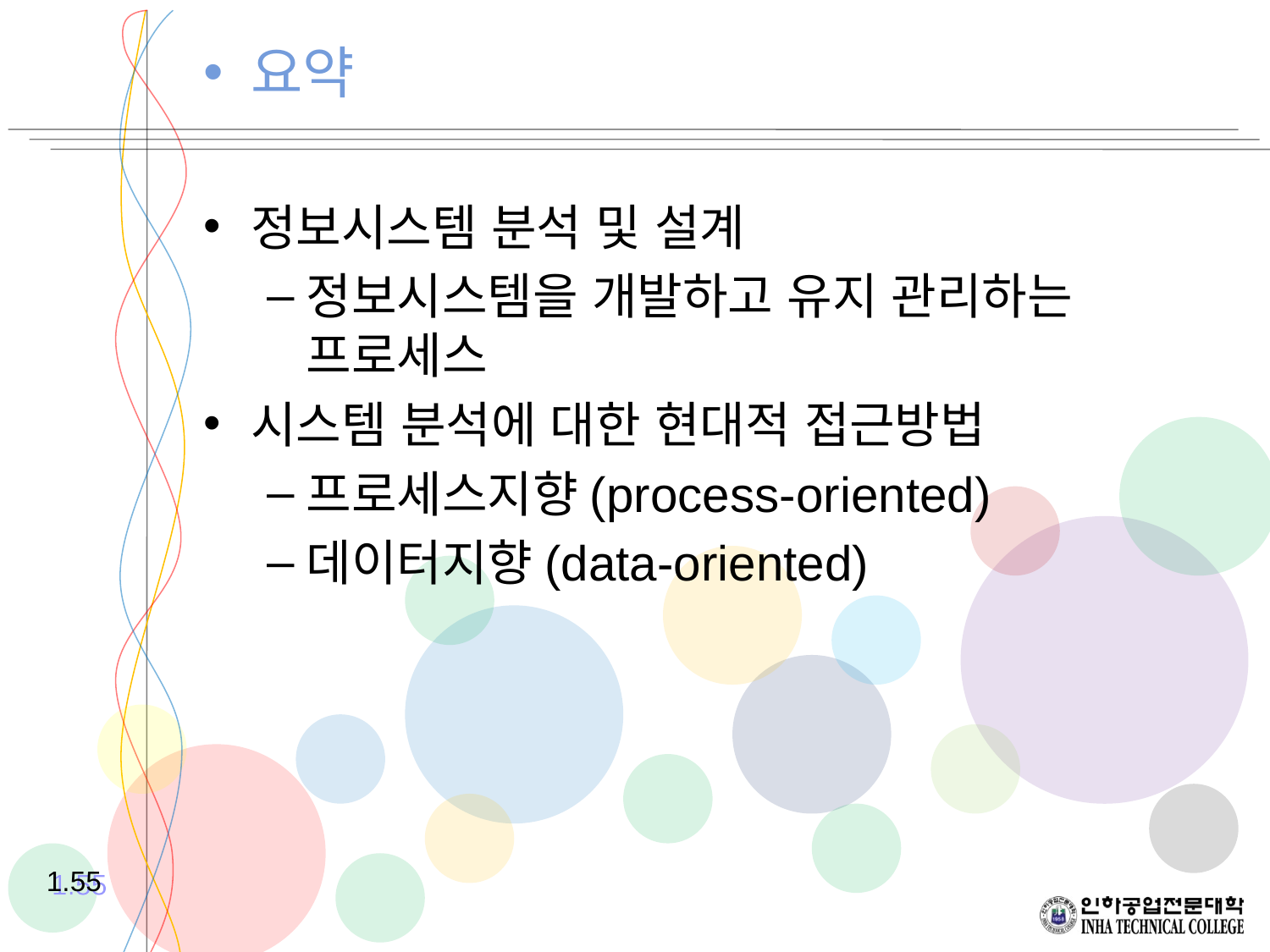

정보시스템 분석 및 설계
정보시스템을 개발하고 유지 관리하는 프로세스
시스템 분석에 대한 현대적 접근방법
프로세스지향(process-oriented)
데이터지향(data-oriented)

요약
1.55